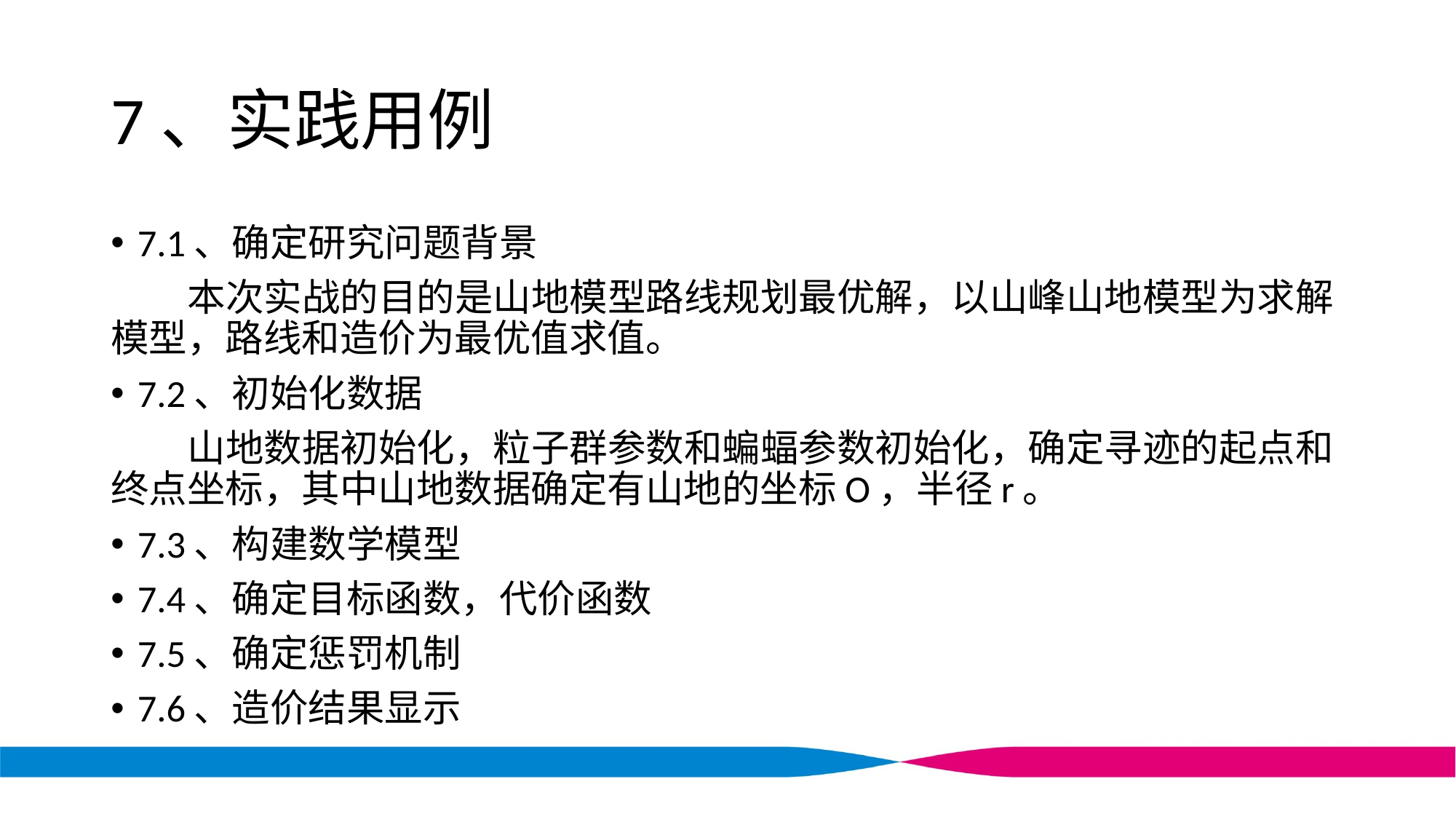

# 7、实践用例
7.1、确定研究问题背景
        本次实战的目的是山地模型路线规划最优解，以山峰山地模型为求解模型，路线和造价为最优值求值。
7.2、初始化数据
        山地数据初始化，粒子群参数和蝙蝠参数初始化，确定寻迹的起点和终点坐标，其中山地数据确定有山地的坐标O，半径r。
7.3、构建数学模型
7.4、确定目标函数，代价函数
7.5、确定惩罚机制
7.6、造价结果显示